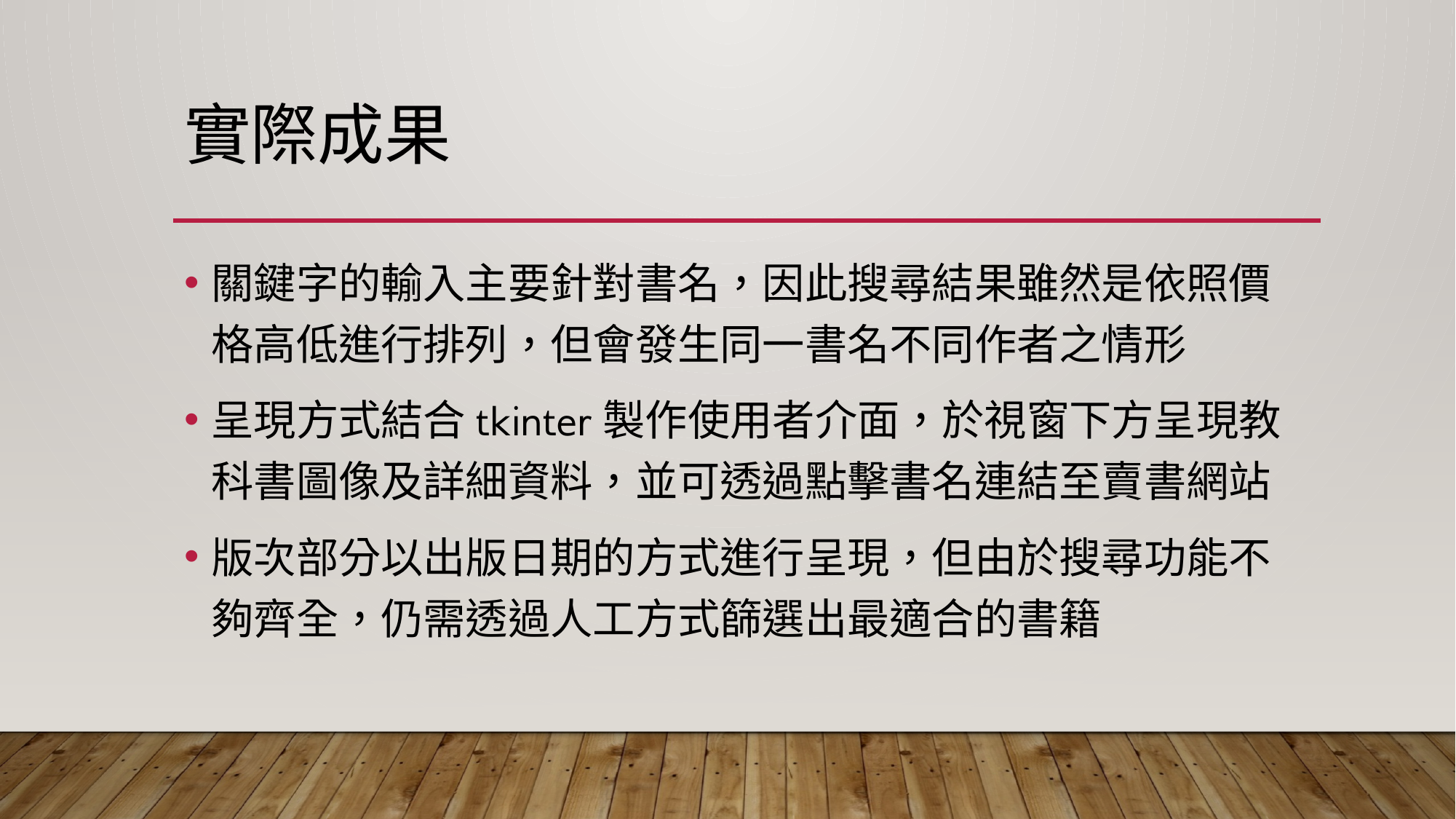

# 實際成果
關鍵字的輸入主要針對書名，因此搜尋結果雖然是依照價格高低進行排列，但會發生同一書名不同作者之情形
呈現方式結合tkinter製作使用者介面，於視窗下方呈現教科書圖像及詳細資料，並可透過點擊書名連結至賣書網站
版次部分以出版日期的方式進行呈現，但由於搜尋功能不夠齊全，仍需透過人工方式篩選出最適合的書籍